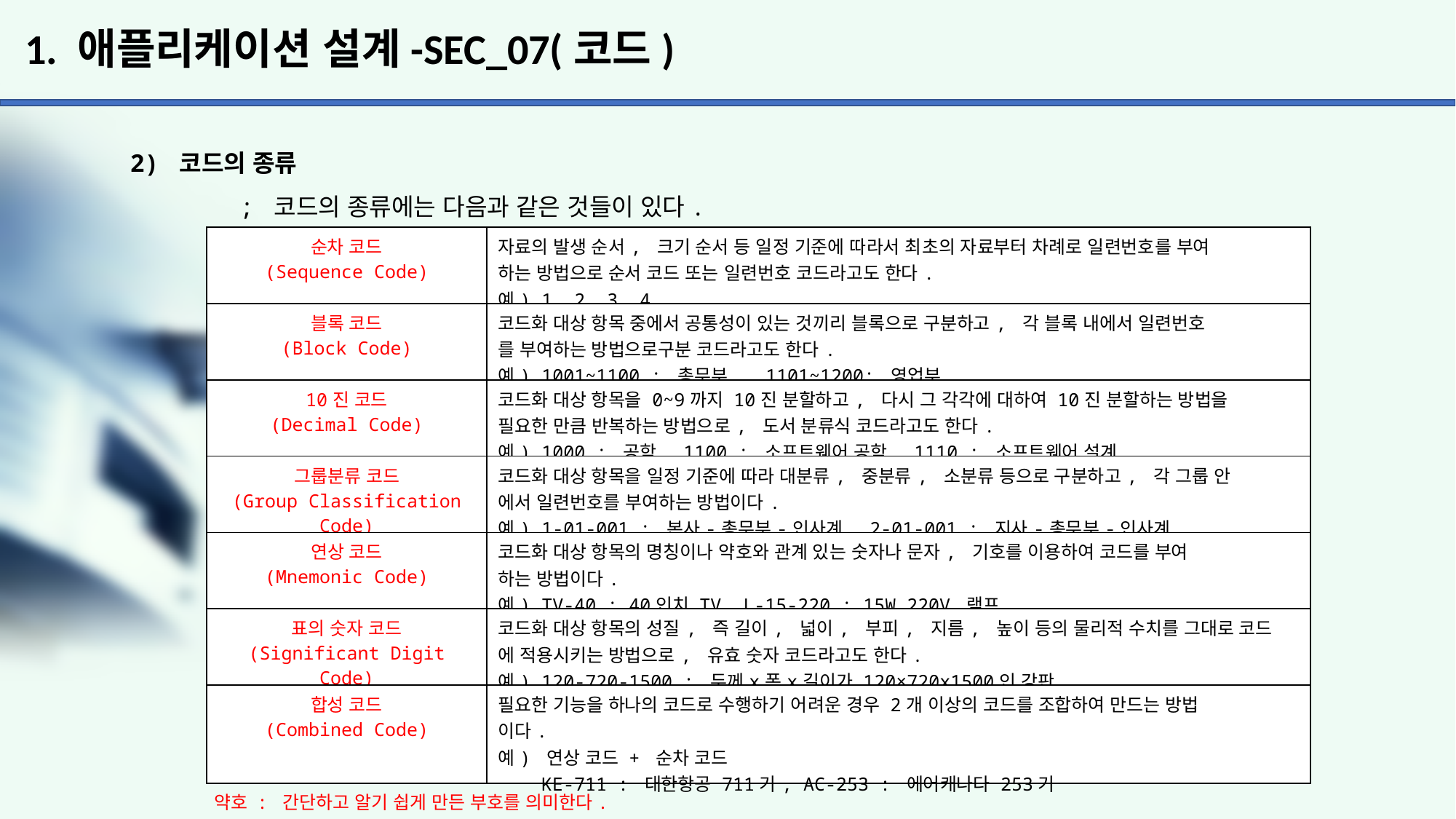

# 1. 애플리케이션 설계-SEC_07(코드)
2) 코드의 종류
	; 코드의 종류에는 다음과 같은 것들이 있다.
| 순차 코드 (Sequence Code) | 자료의 발생 순서, 크기 순서 등 일정 기준에 따라서 최초의 자료부터 차례로 일련번호를 부여 하는 방법으로 순서 코드 또는 일련번호 코드라고도 한다. 예) 1, 2, 3, 4... |
| --- | --- |
| 블록 코드 (Block Code) | 코드화 대상 항목 중에서 공통성이 있는 것끼리 블록으로 구분하고, 각 블록 내에서 일련번호 를 부여하는 방법으로구분 코드라고도 한다. 예) 1001~1100 : 총무부, 1101~1200: 영업부 |
| 10진 코드 (Decimal Code) | 코드화 대상 항목을 0~9까지 10진 분할하고, 다시 그 각각에 대하여 10진 분할하는 방법을 필요한 만큼 반복하는 방법으로, 도서 분류식 코드라고도 한다. 예) 1000 : 공학, 1100 : 소프트웨어 공학, 1110 : 소프트웨어 설계 |
| 그룹분류 코드 (Group Classification Code) | 코드화 대상 항목을 일정 기준에 따라 대분류, 중분류, 소분류 등으로 구분하고, 각 그룹 안 에서 일련번호를 부여하는 방법이다. 예) 1-01-001 : 본사-총무부-인사계, 2-01-001 : 지사-총무부-인사계 |
| 연상 코드 (Mnemonic Code) | 코드화 대상 항목의 명칭이나 약호와 관계 있는 숫자나 문자, 기호를 이용하여 코드를 부여 하는 방법이다. 예) TV-40 : 40인치 TV, L-15-220 : 15W 220V 램프 |
| 표의 숫자 코드 (Significant Digit Code) | 코드화 대상 항목의 성질, 즉 길이, 넓이, 부피, 지름, 높이 등의 물리적 수치를 그대로 코드 에 적용시키는 방법으로, 유효 숫자 코드라고도 한다. 예) 120-720-1500 : 두께x폭x길이가 120×720x1500인 강판 |
| 합성 코드 (Combined Code) | 필요한 기능을 하나의 코드로 수행하기 어려운 경우 2개 이상의 코드를 조합하여 만드는 방법 이다. 예) 연상 코드 + 순차 코드 KE-711 : 대한항공 711기, AC-253 : 에어캐나다 253기 |
약호 : 간단하고 알기 쉽게 만든 부호를 의미한다.